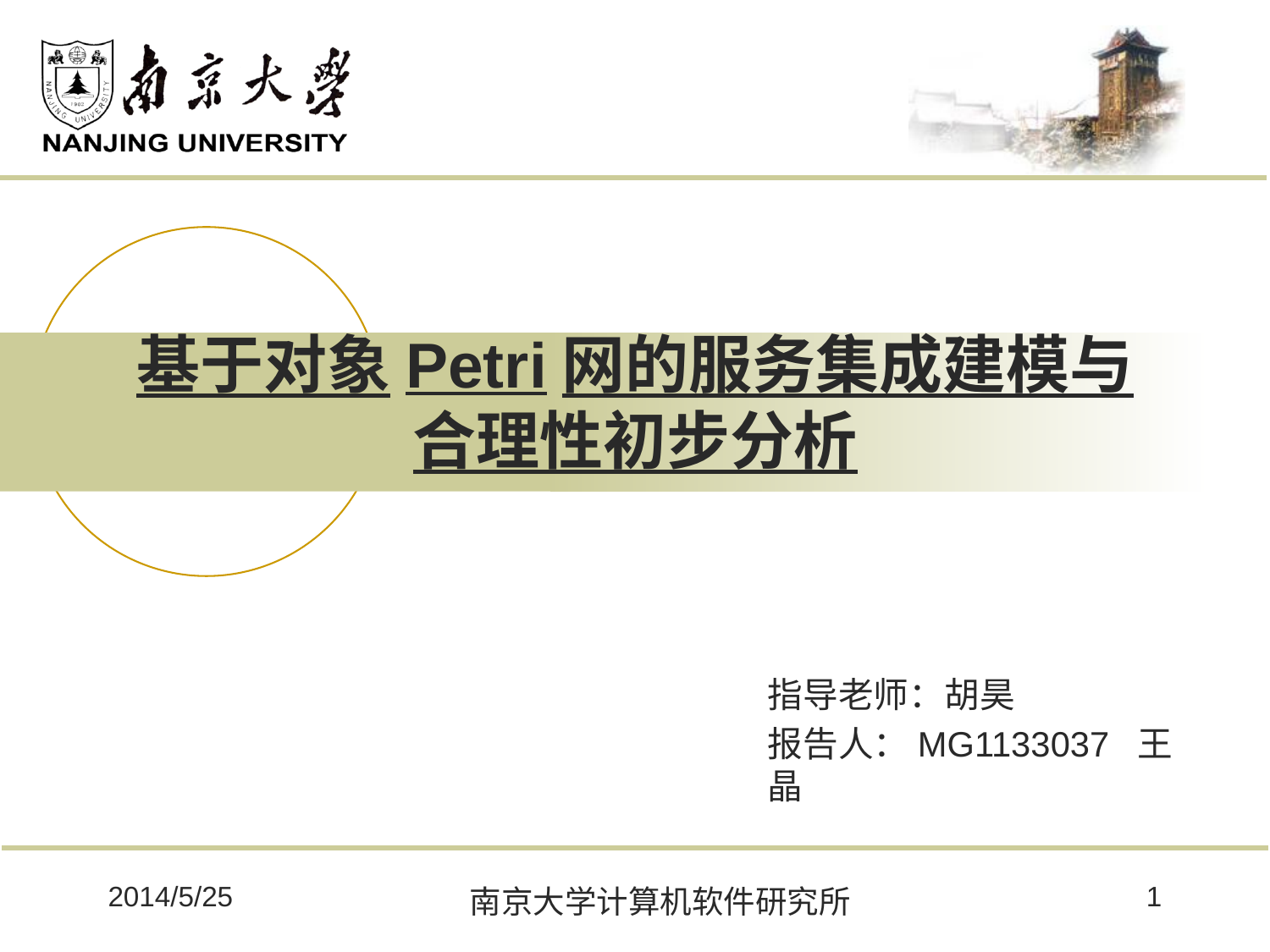

# 基于对象Petri网的服务集成建模与合理性初步分析
指导老师：胡昊
报告人：MG1133037  王晶

2014/5/25
1
南京大学计算机软件研究所